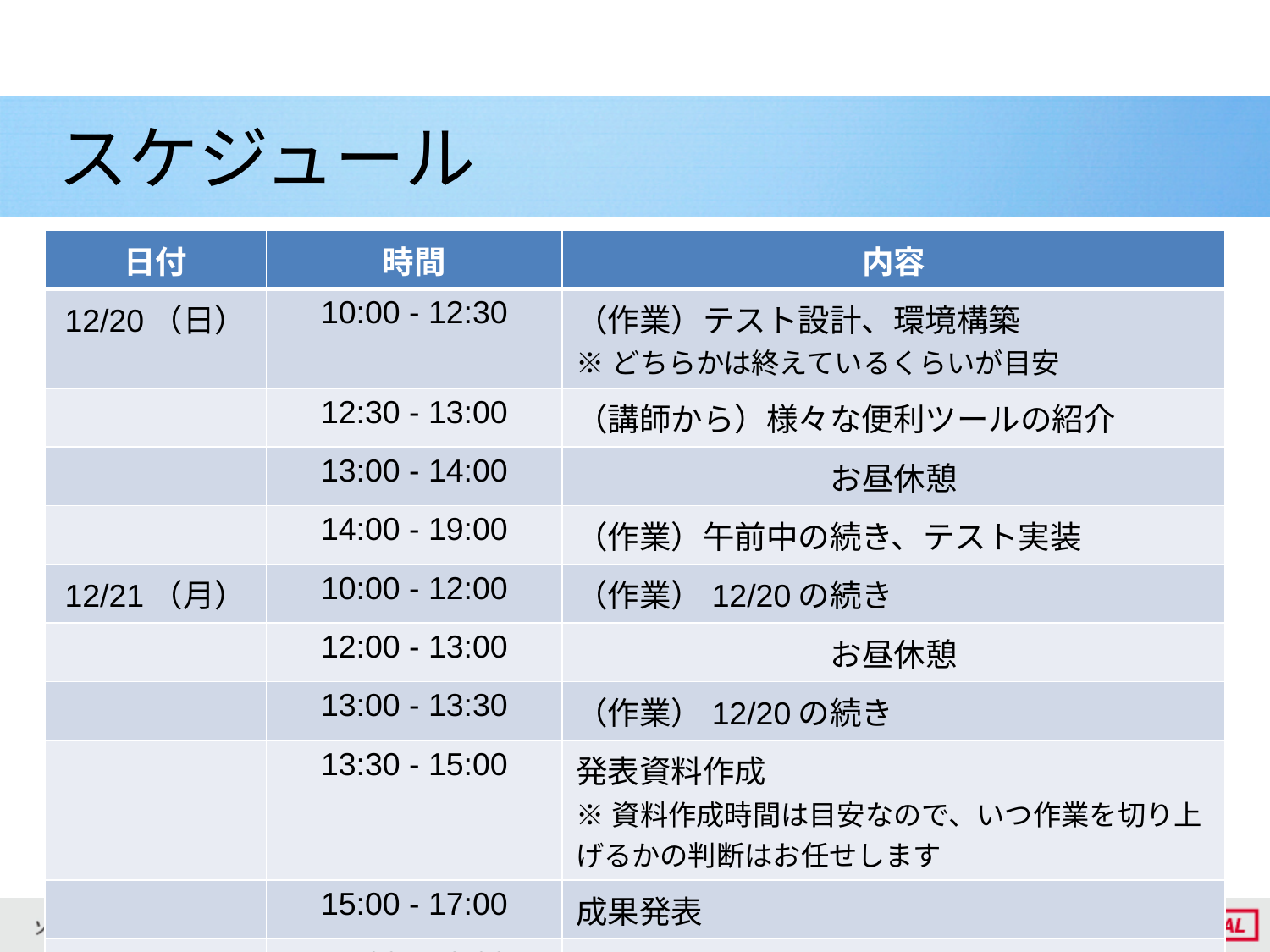

# スケジュール
| 日付 | 時間 | 内容 |
| --- | --- | --- |
| 12/20（日） | 10:00 - 12:30 | （作業）テスト設計、環境構築 ※どちらかは終えているくらいが目安 |
|  | 12:30 - 13:00 | （講師から）様々な便利ツールの紹介 |
|  | 13:00 - 14:00 | お昼休憩 |
|  | 14:00 - 19:00 | （作業）午前中の続き、テスト実装 |
| 12/21（月） | 10:00 - 12:00 | （作業）12/20の続き |
|  | 12:00 - 13:00 | お昼休憩 |
|  | 13:00 - 13:30 | （作業）12/20の続き |
|  | 13:30 - 15:00 | 発表資料作成 ※資料作成時間は目安なので、いつ作業を切り上げるかの判断はお任せします |
|  | 15:00 - 17:00 | 成果発表 |
|  | 17:00 - 19:00 | 懇親会 ＆ 表彰 |
7